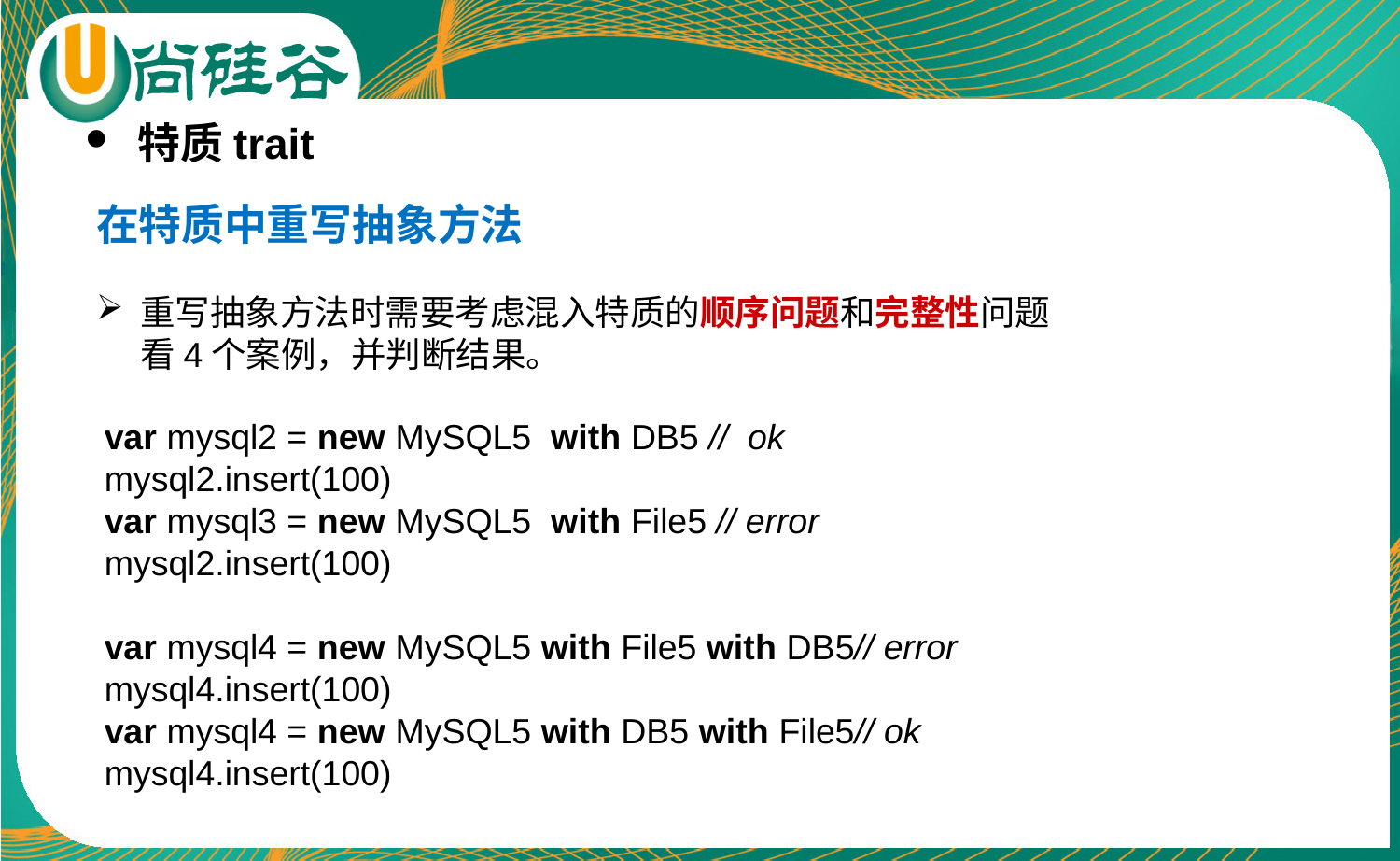

特质trait

在特质中重写抽象方法

重写抽象方法时需要考虑混入特质的顺序问题和完整性问题
看4个案例，并判断结果。
var mysql2 = new MySQL5  with DB5 //  ok
mysql2.insert(100)
var mysql3 = new MySQL5  with File5 // error
mysql2.insert(100)
var mysql4 = new MySQL5 with File5 with DB5// error
mysql4.insert(100)
var mysql4 = new MySQL5 with DB5 with File5// ok
mysql4.insert(100)